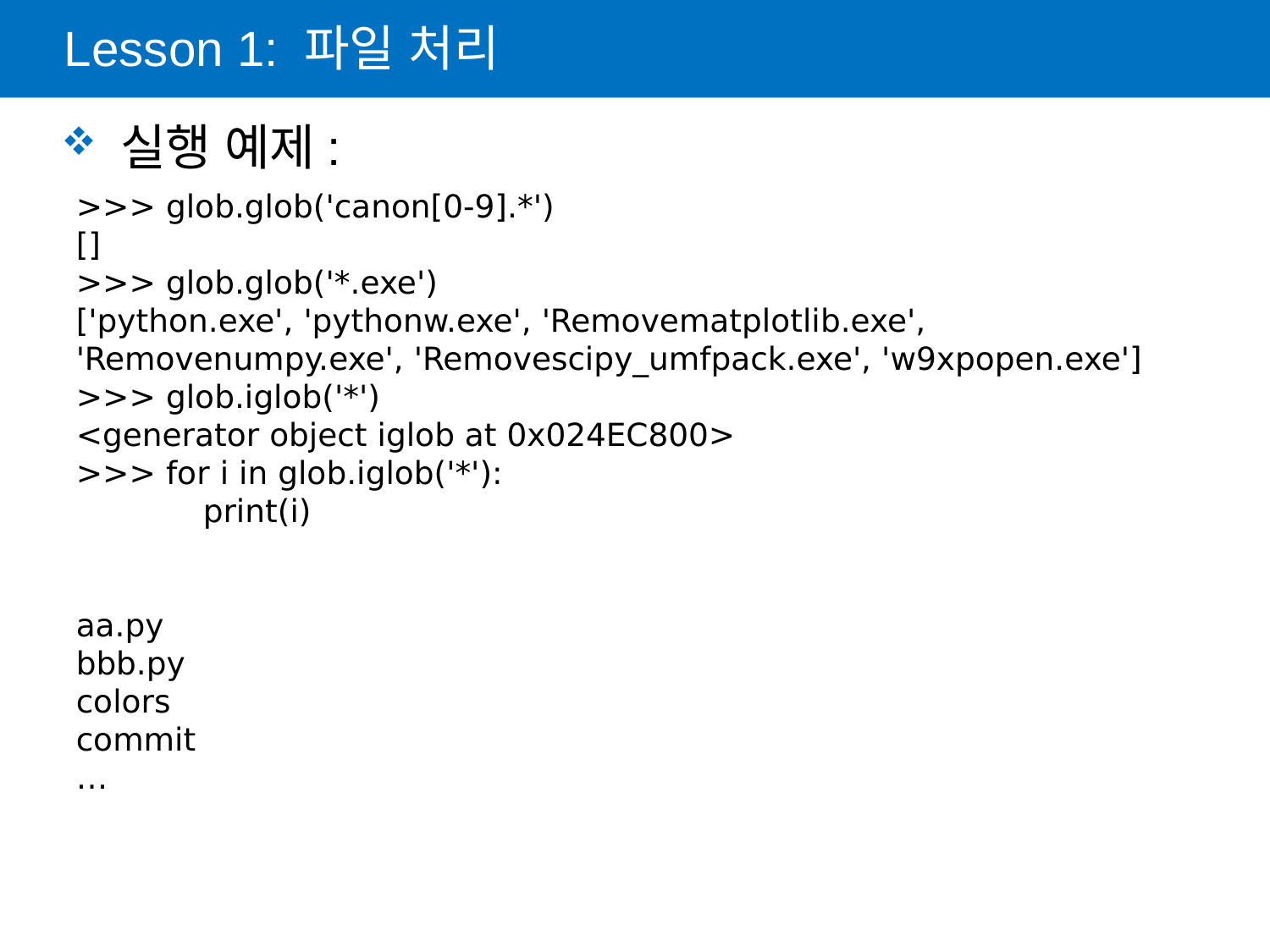

# Lesson 1: 파일 처리
 실행 예제:

>>> glob.glob('canon[0-9].*')
[]
>>> glob.glob('*.exe')
['python.exe', 'pythonw.exe', 'Removematplotlib.exe', 'Removenumpy.exe', 'Removescipy_umfpack.exe', 'w9xpopen.exe']
>>> glob.iglob('*')
<generator object iglob at 0x024EC800>
>>> for i in glob.iglob('*'):
	print(i)

aa.py
bbb.py
colors
commit
…